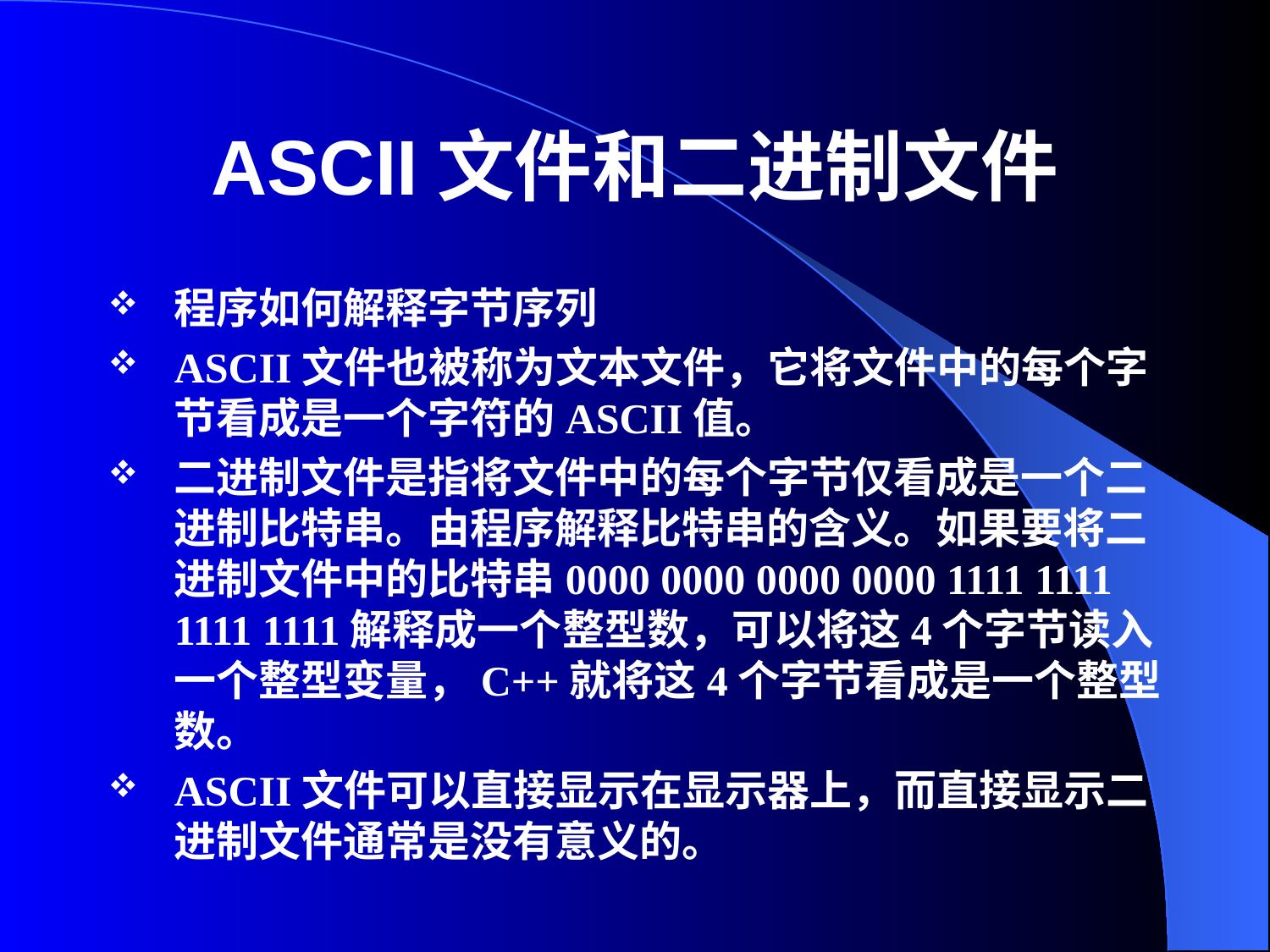

# ASCII文件和二进制文件
程序如何解释字节序列
ASCII文件也被称为文本文件，它将文件中的每个字节看成是一个字符的ASCII值。
二进制文件是指将文件中的每个字节仅看成是一个二进制比特串。由程序解释比特串的含义。如果要将二进制文件中的比特串0000 0000 0000 0000 1111 1111 1111 1111解释成一个整型数，可以将这4个字节读入一个整型变量，C++就将这4个字节看成是一个整型数。
ASCII文件可以直接显示在显示器上，而直接显示二进制文件通常是没有意义的。